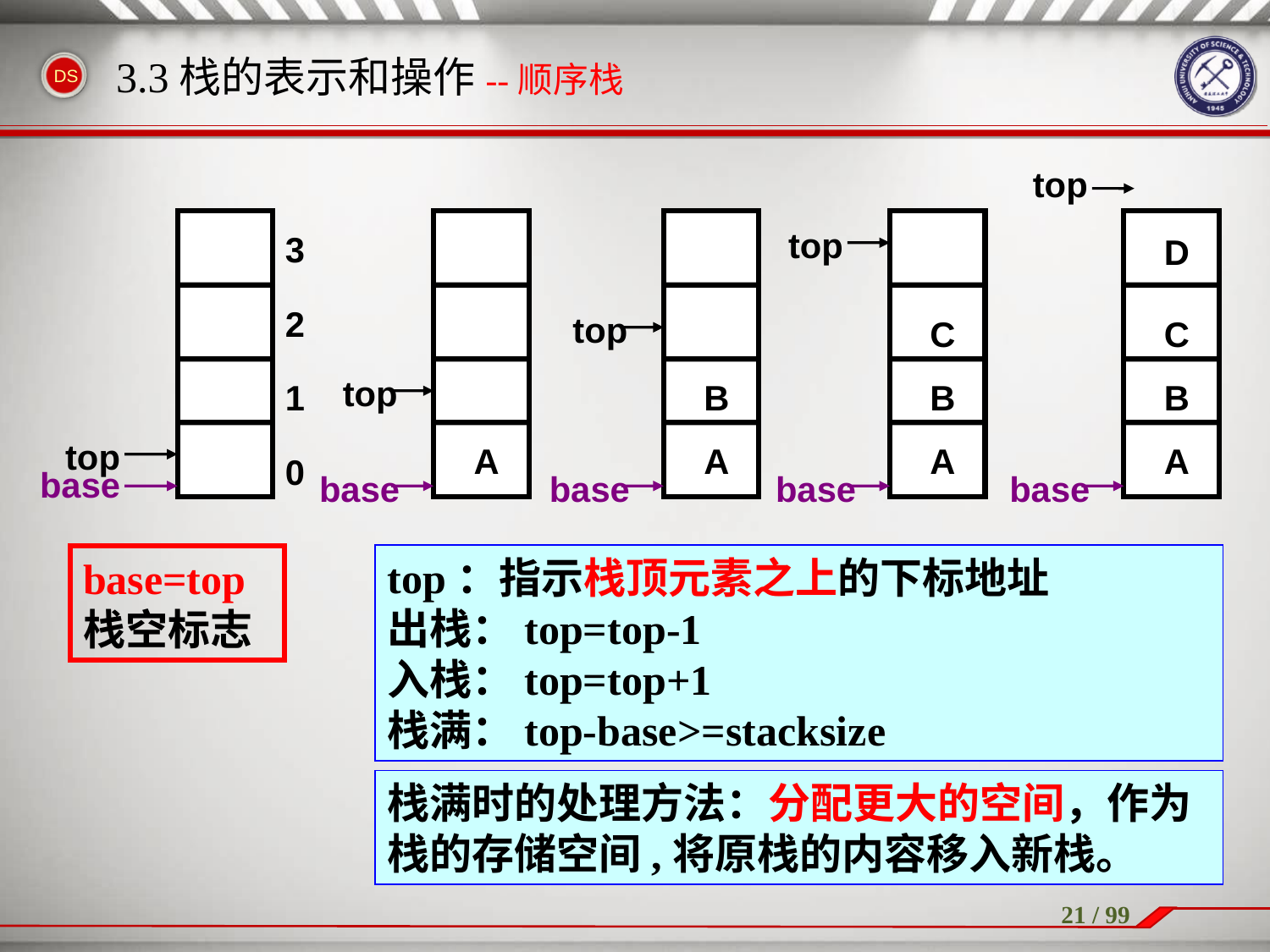

# 3.3栈的表示和操作--顺序栈

top

D

C

B

A
base

3

2

1

top
0

base

top

A
base

B

A

top
base

C

B

A

top
base
top：指示栈顶元素之上的下标地址
出栈：top=top-1
入栈：top=top+1
栈满：top-base>=stacksize
base=top栈空标志
栈满时的处理方法：分配更大的空间，作为栈的存储空间,将原栈的内容移入新栈。